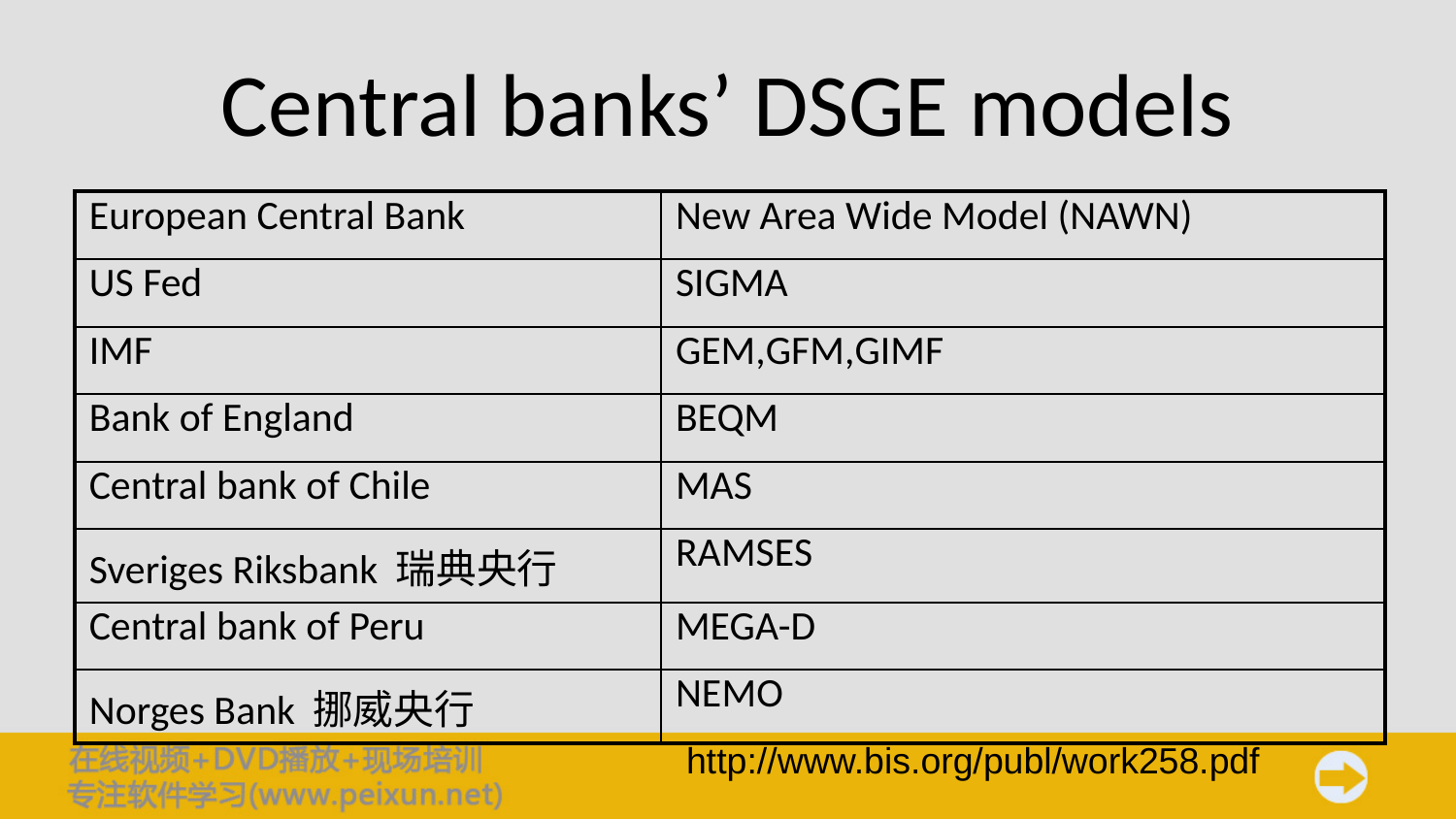

# Central banks’ DSGE models
| European Central Bank | New Area Wide Model (NAWN) |
| --- | --- |
| US Fed | SIGMA |
| IMF | GEM,GFM,GIMF |
| Bank of England | BEQM |
| Central bank of Chile | MAS |
| Sveriges Riksbank 瑞典央行 | RAMSES |
| Central bank of Peru | MEGA-D |
| Norges Bank 挪威央行 | NEMO |
http://www.bis.org/publ/work258.pdf